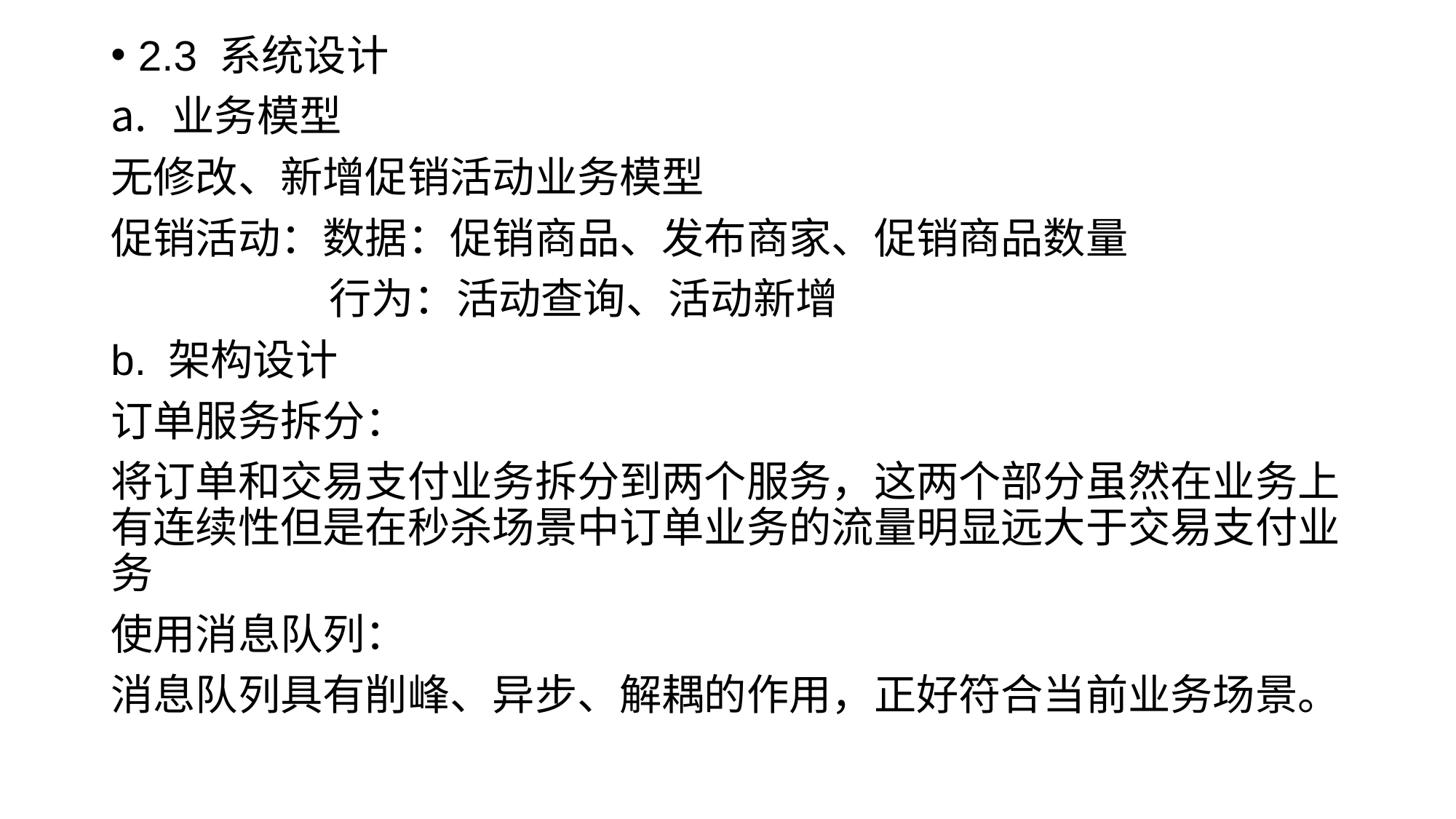

2.3 系统设计
业务模型
无修改、新增促销活动业务模型
促销活动：数据：促销商品、发布商家、促销商品数量
		行为：活动查询、活动新增
b. 架构设计
订单服务拆分：
将订单和交易支付业务拆分到两个服务，这两个部分虽然在业务上有连续性但是在秒杀场景中订单业务的流量明显远大于交易支付业务
使用消息队列：
消息队列具有削峰、异步、解耦的作用，正好符合当前业务场景。